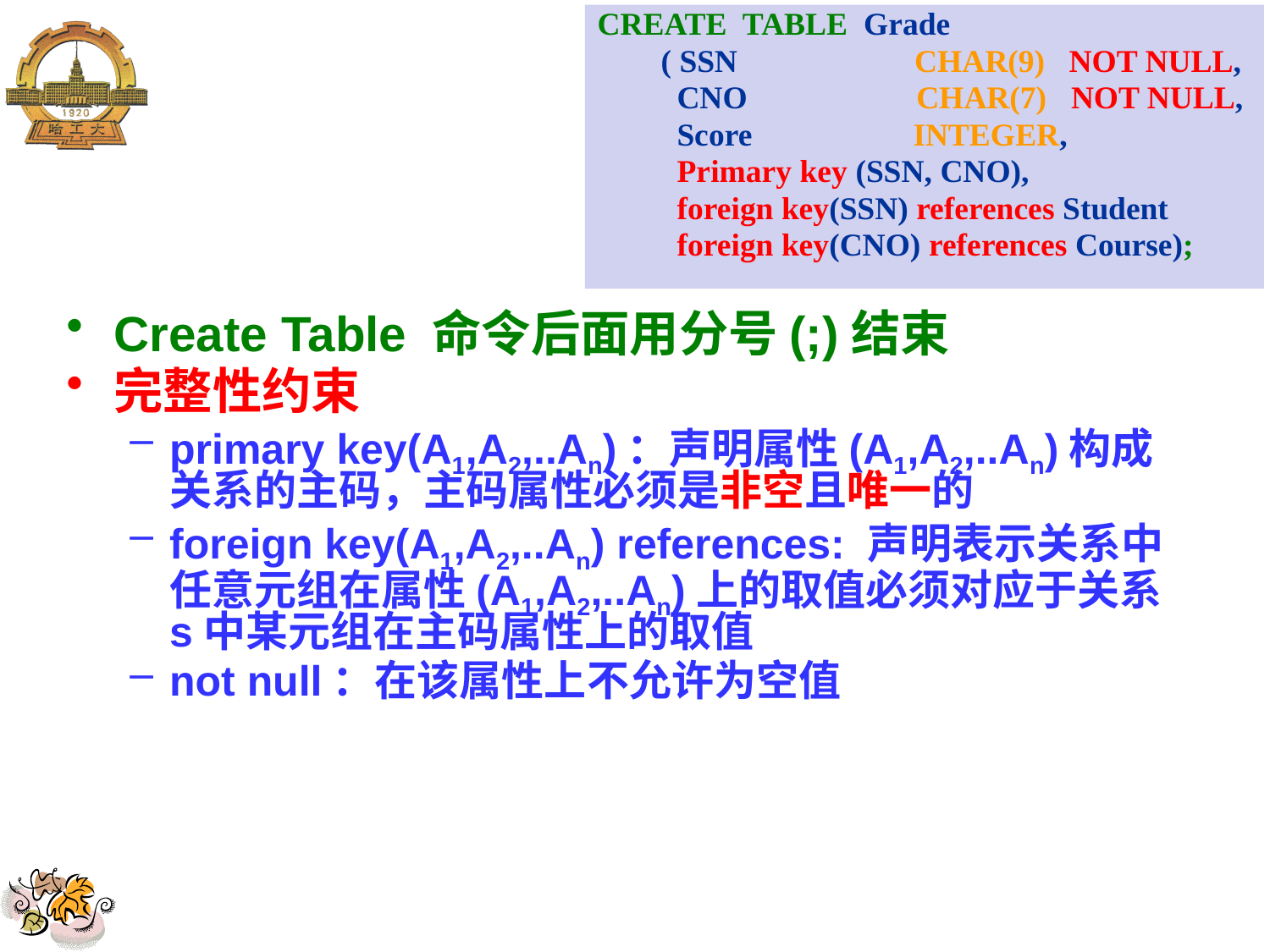

#
CREATE  TABLE  Grade
( SSN                      CHAR(9)   NOT NULL,
  CNO                     CHAR(7)   NOT NULL,
  Score                    INTEGER,
  Primary key (SSN, CNO),
  foreign key(SSN) references Student
  foreign key(CNO) references Course);
Create Table 命令后面用分号(;)结束
完整性约束
primary key(A1,A2,..An)：声明属性(A1,A2,..An)构成关系的主码，主码属性必须是非空且唯一的
foreign key(A1,A2,..An) references: 声明表示关系中任意元组在属性(A1,A2,..An)上的取值必须对应于关系s中某元组在主码属性上的取值
not null：在该属性上不允许为空值